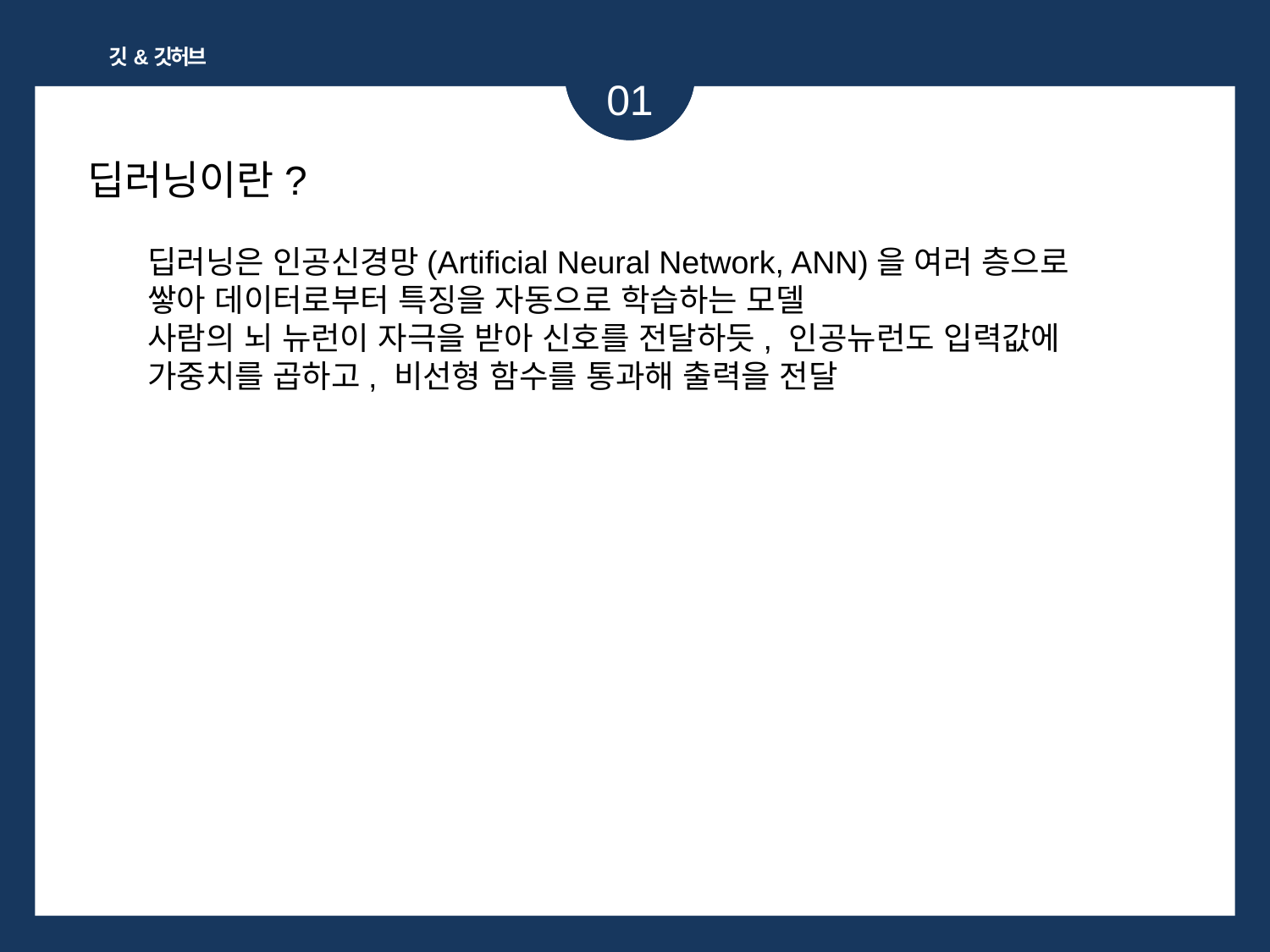

깃&깃허브
01
딥러닝이란?
딥러닝은 인공신경망(Artificial Neural Network, ANN)을 여러 층으로 쌓아 데이터로부터 특징을 자동으로 학습하는 모델
사람의 뇌 뉴런이 자극을 받아 신호를 전달하듯, 인공뉴런도 입력값에 가중치를 곱하고, 비선형 함수를 통과해 출력을 전달